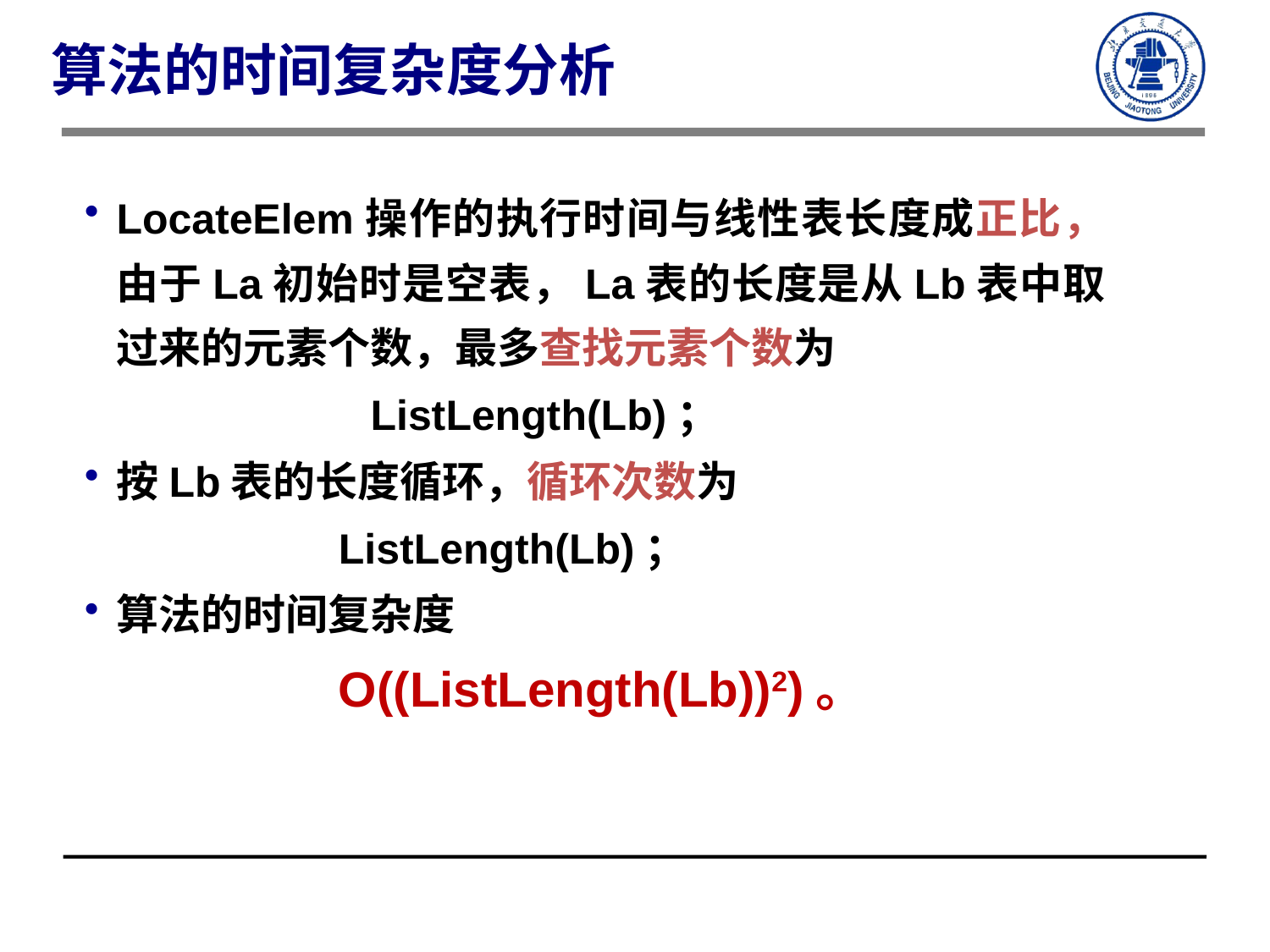

算法的时间复杂度分析
LocateElem操作的执行时间与线性表长度成正比，由于La初始时是空表，La表的长度是从Lb表中取过来的元素个数，最多查找元素个数为
       		ListLength(Lb)；
按Lb表的长度循环，循环次数为
        		ListLength(Lb)；
算法的时间复杂度
		O((ListLength(Lb))2)。